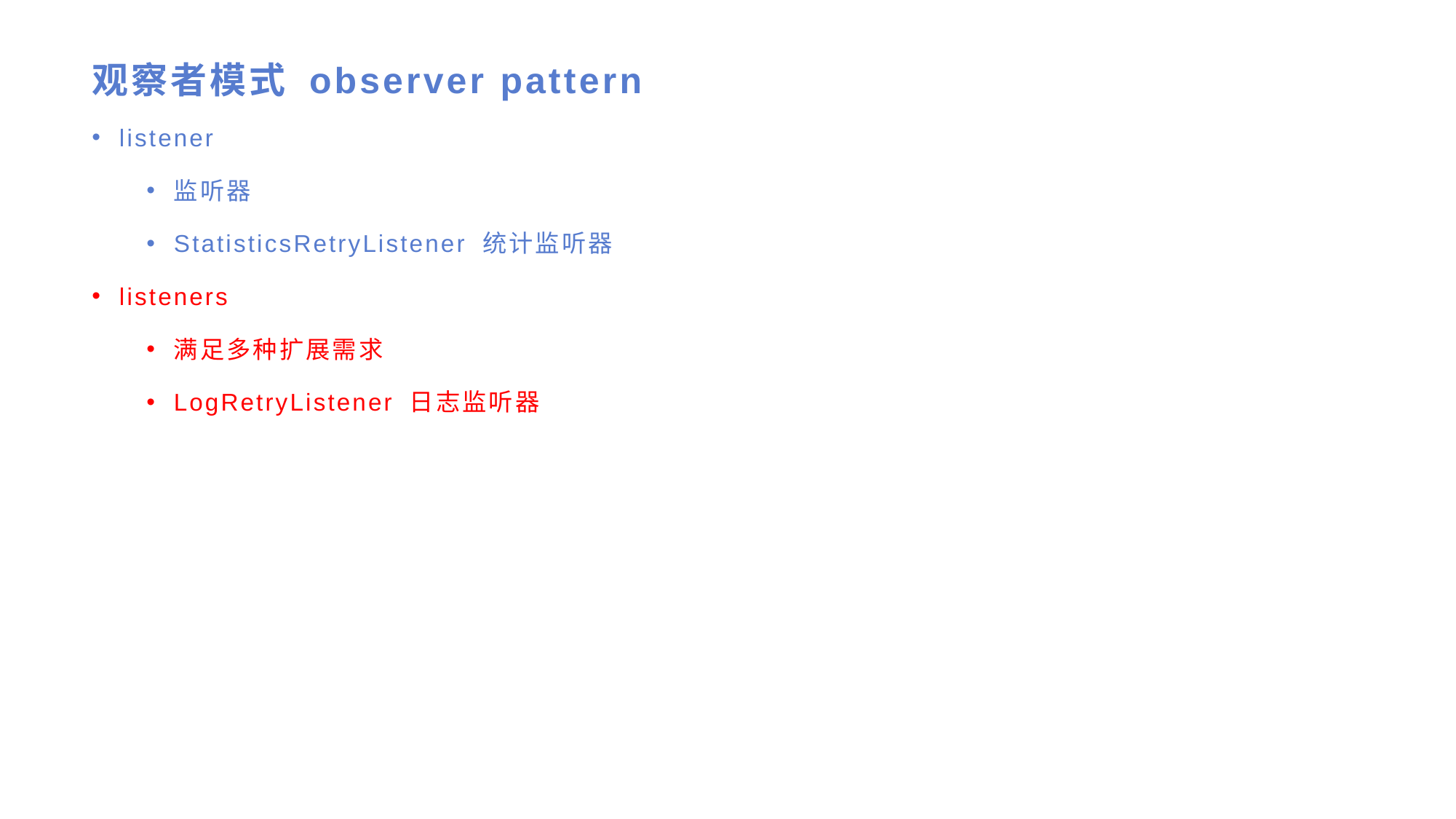

# 观察者模式 observer pattern
listener
监听器
StatisticsRetryListener 统计监听器
listeners
满足多种扩展需求
LogRetryListener 日志监听器